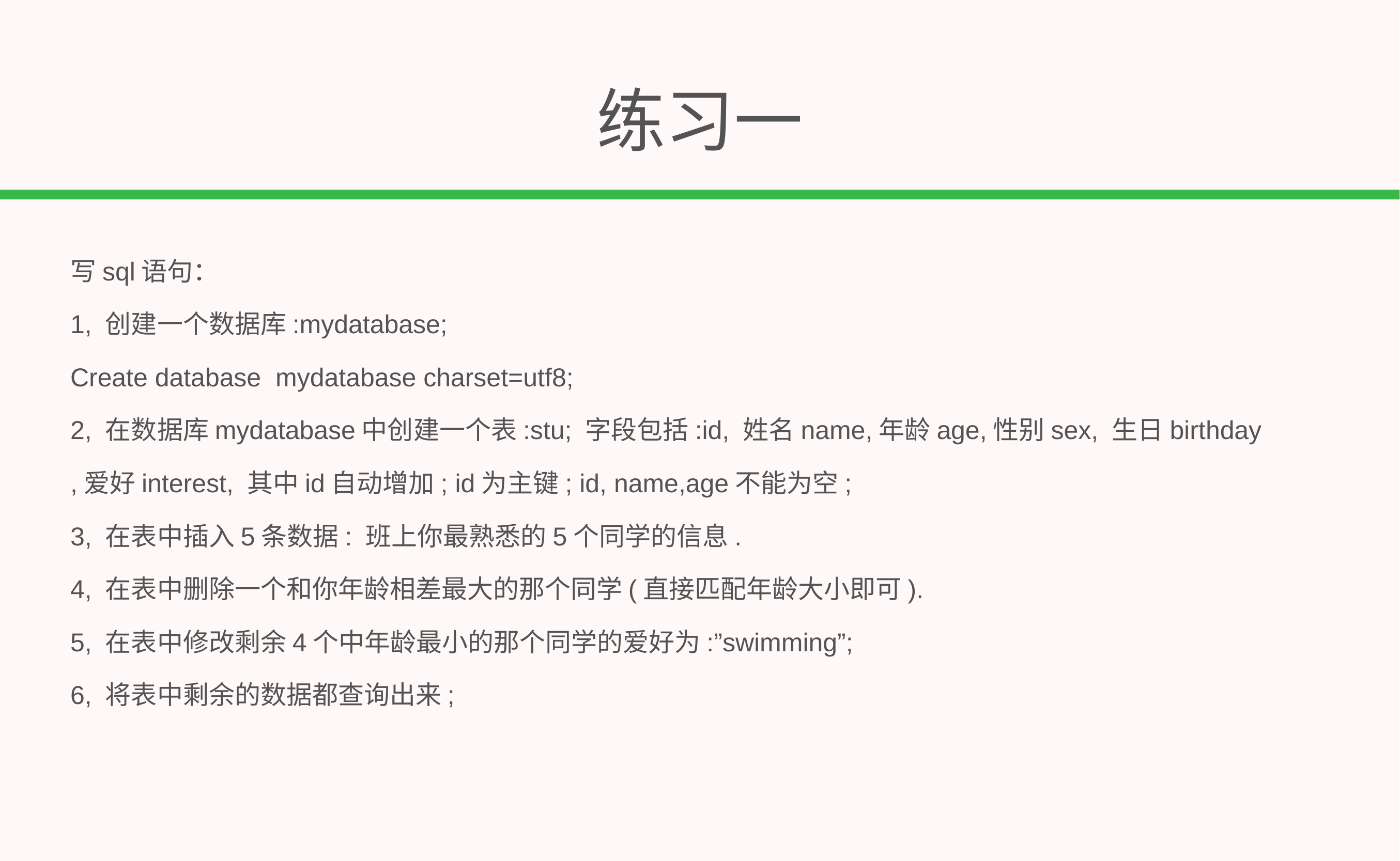

# 练习一
写sql语句：
1, 创建一个数据库:mydatabase;
Create database  mydatabase charset=utf8;
2, 在数据库mydatabase中创建一个表:stu; 字段包括:id, 姓名name,年龄age,性别sex, 生日birthday
,爱好interest, 其中id自动增加; id为主键; id, name,age不能为空;
3, 在表中插入5条数据: 班上你最熟悉的5个同学的信息.
4, 在表中删除一个和你年龄相差最大的那个同学(直接匹配年龄大小即可).
5, 在表中修改剩余4个中年龄最小的那个同学的爱好为:”swimming”;
6, 将表中剩余的数据都查询出来;